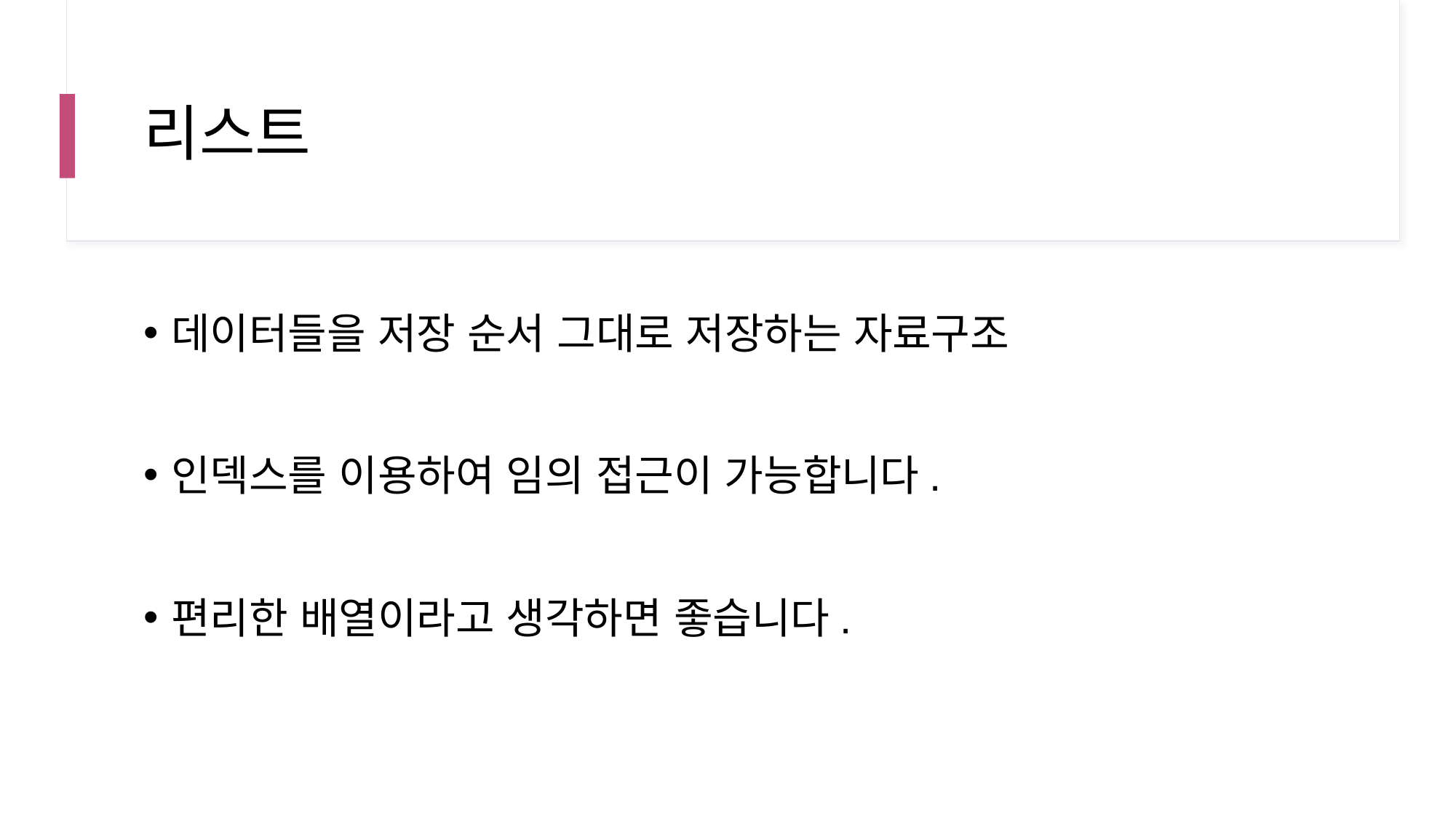

# 리스트
데이터들을 저장 순서 그대로 저장하는 자료구조

인덱스를 이용하여 임의 접근이 가능합니다.

편리한 배열이라고 생각하면 좋습니다.